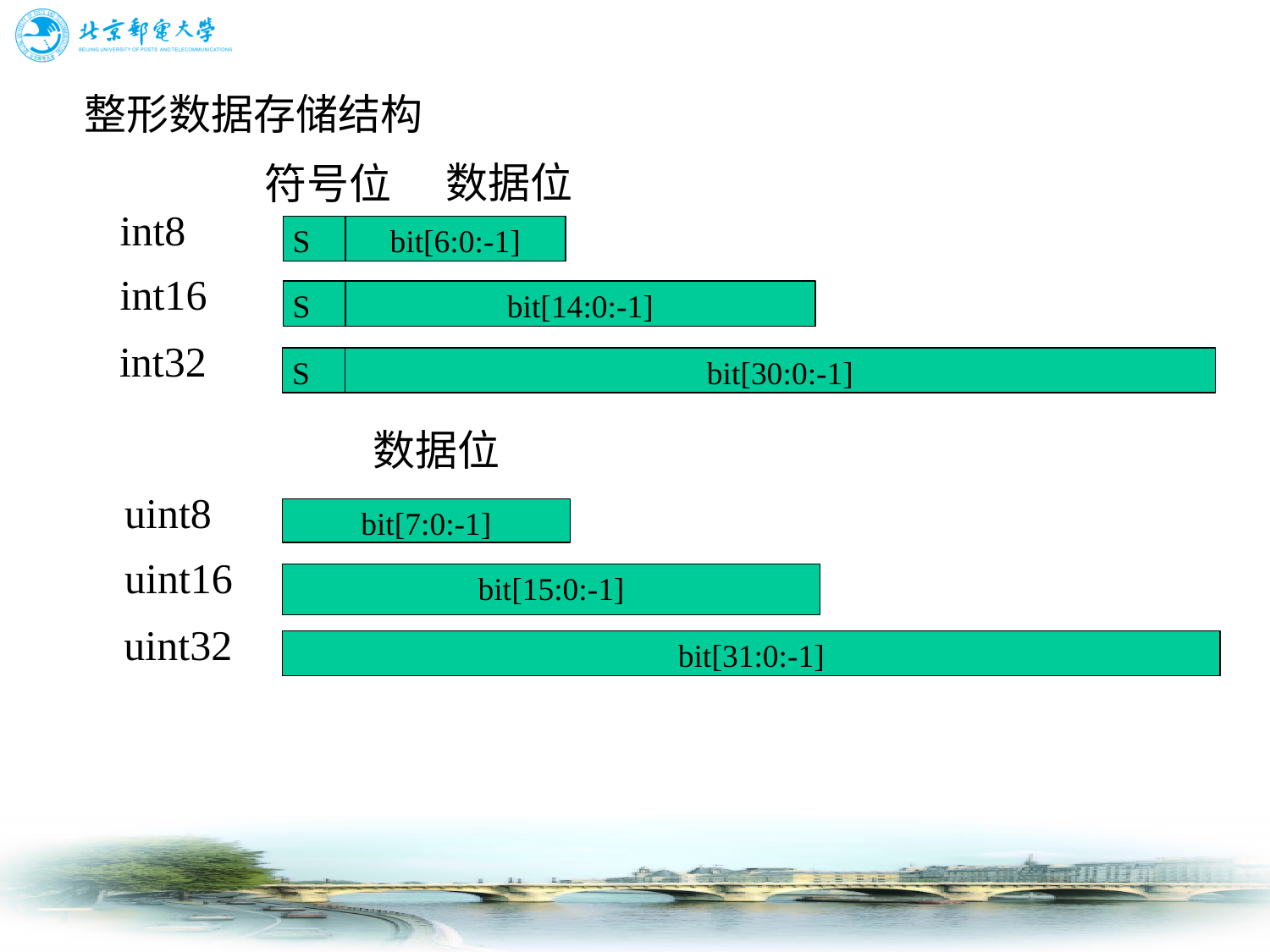

# 整形数据存储结构
数据位
符号位
int8
S
bit[6:0:-1]
int16
S
bit[14:0:-1]
int32
S
bit[30:0:-1]
数据位
uint8
bit[7:0:-1]
uint16
bit[15:0:-1]
uint32
bit[31:0:-1]